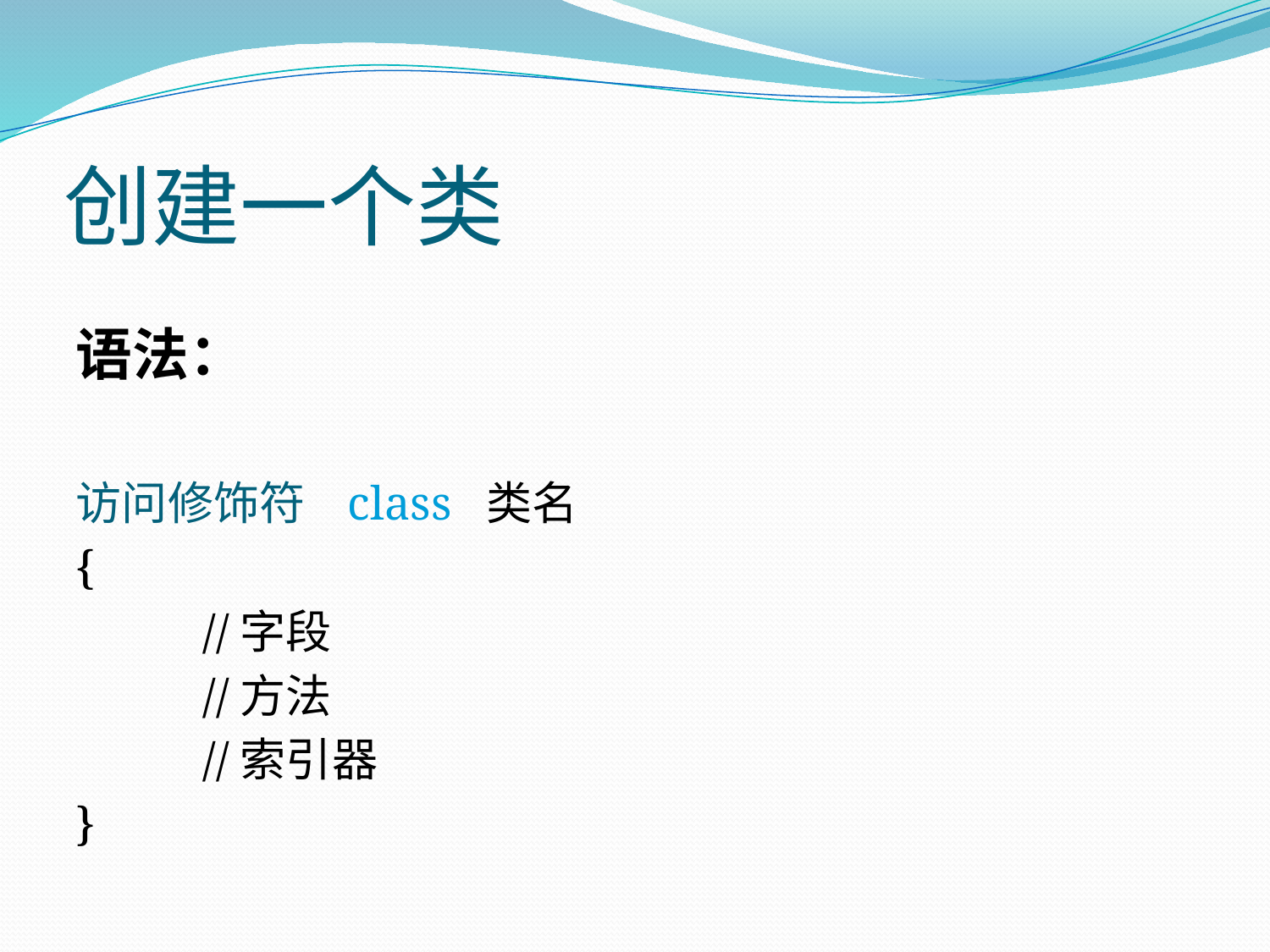

# 创建一个类
语法：

访问修饰符   class  类名
{
	//字段
	//方法
	//索引器
}